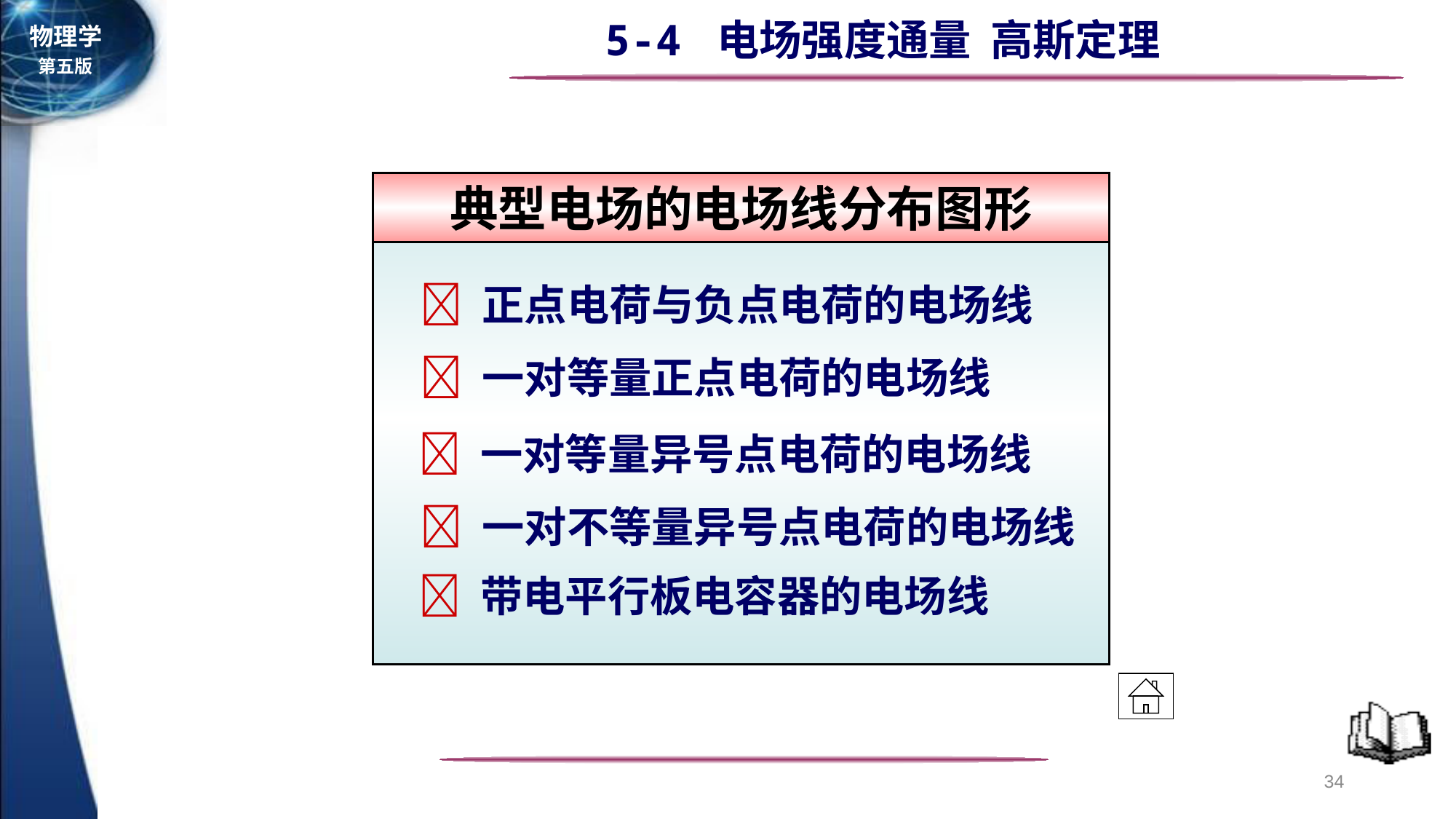

典型电场的电场线分布图形
♦ 正点电荷与负点电荷的电场线
♦ 一对等量正点电荷的电场线
♦ 一对等量异号点电荷的电场线
♦ 一对不等量异号点电荷的电场线
♦ 带电平行板电容器的电场线

34